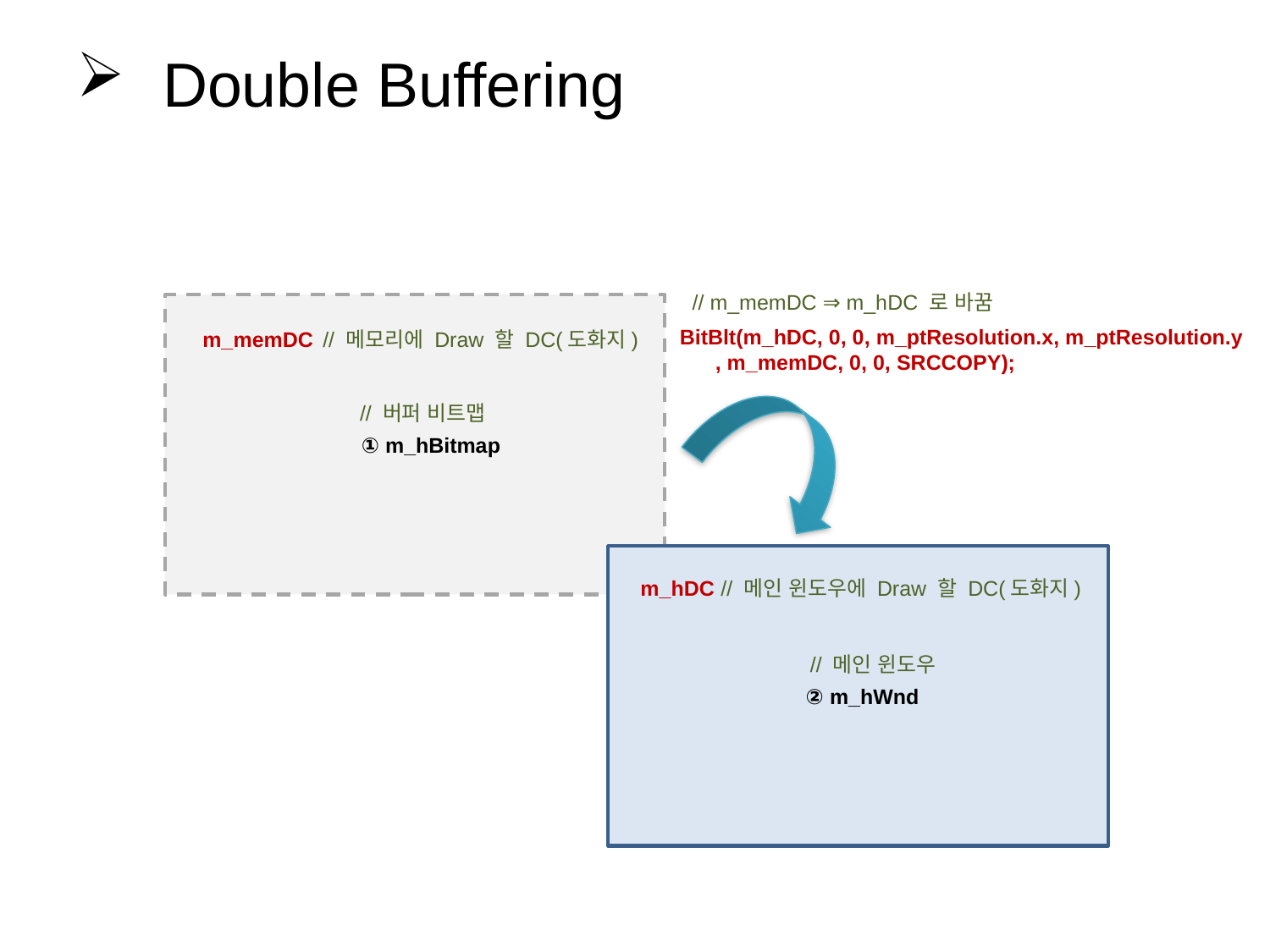

# Double Buffering
// m_memDC ⇒ m_hDC 로 바꿈

// 메모리에 Draw 할 DC(도화지)
BitBlt(m_hDC, 0, 0, m_ptResolution.x, m_ptResolution.y
      , m_memDC, 0, 0, SRCCOPY);
m_memDC
// 버퍼 비트맵

① m_hBitmap

// 메인 윈도우에 Draw 할 DC(도화지)
m_hDC
// 메인 윈도우
② m_hWnd